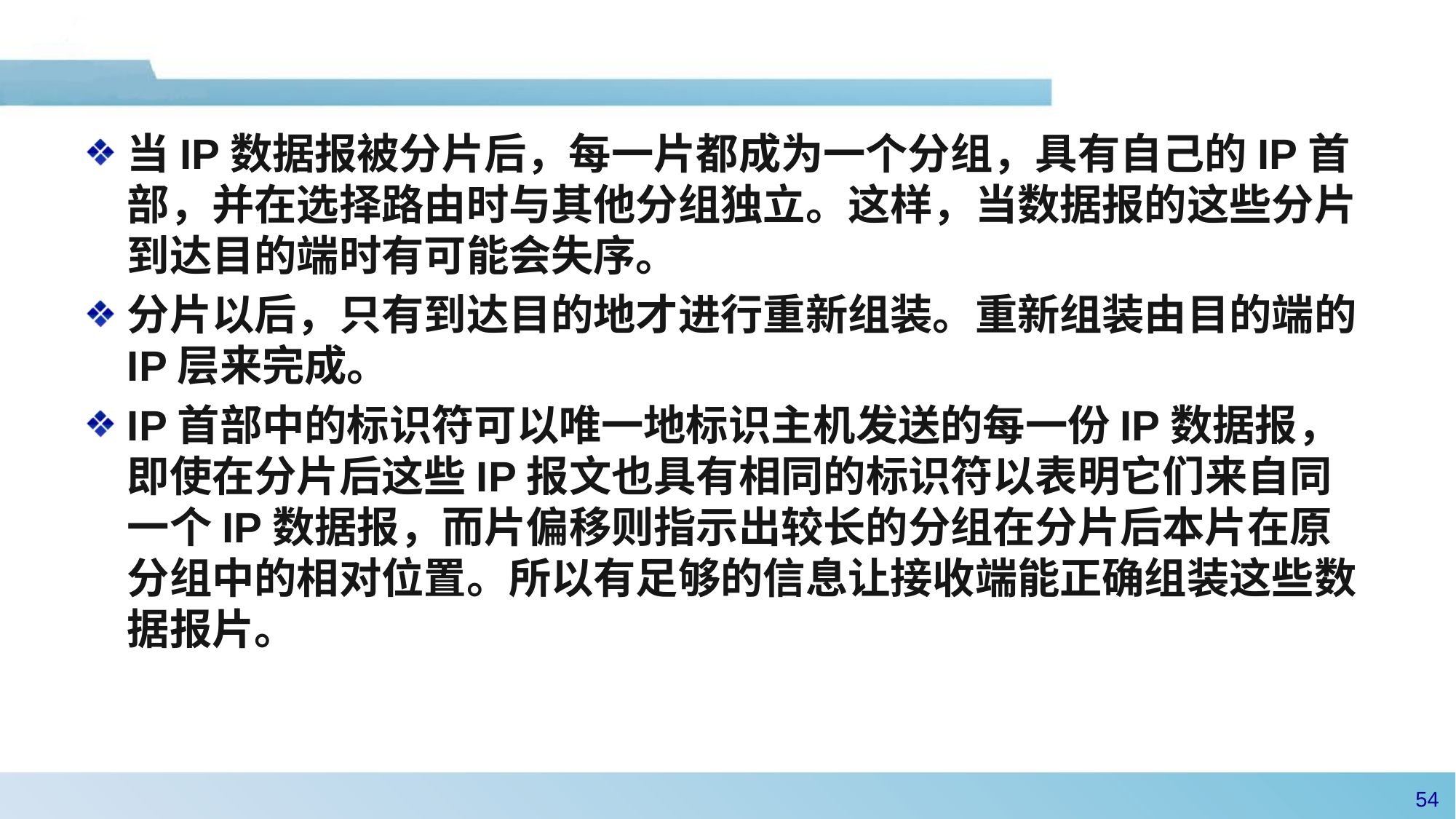

当IP数据报被分片后，每一片都成为一个分组，具有自己的IP首部，并在选择路由时与其他分组独立。这样，当数据报的这些分片到达目的端时有可能会失序。
分片以后，只有到达目的地才进行重新组装。重新组装由目的端的IP层来完成。
IP首部中的标识符可以唯一地标识主机发送的每一份IP数据报，即使在分片后这些IP报文也具有相同的标识符以表明它们来自同一个IP数据报，而片偏移则指示出较长的分组在分片后本片在原分组中的相对位置。所以有足够的信息让接收端能正确组装这些数据报片。
54